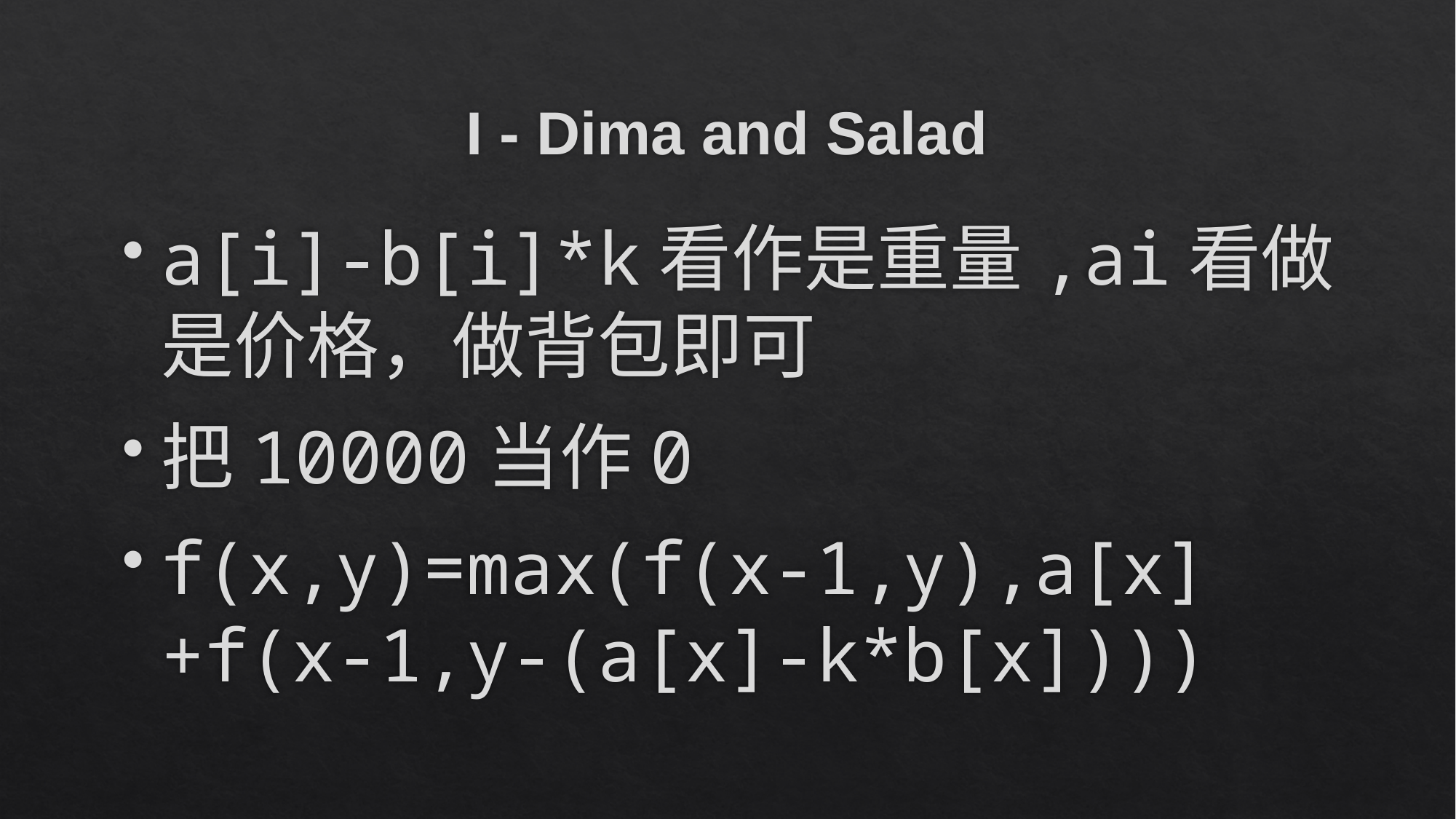

# I - Dima and Salad
a[i]-b[i]*k看作是重量,ai看做是价格，做背包即可
把10000当作0
f(x,y)=max(f(x-1,y),a[x]+f(x-1,y-(a[x]-k*b[x])))